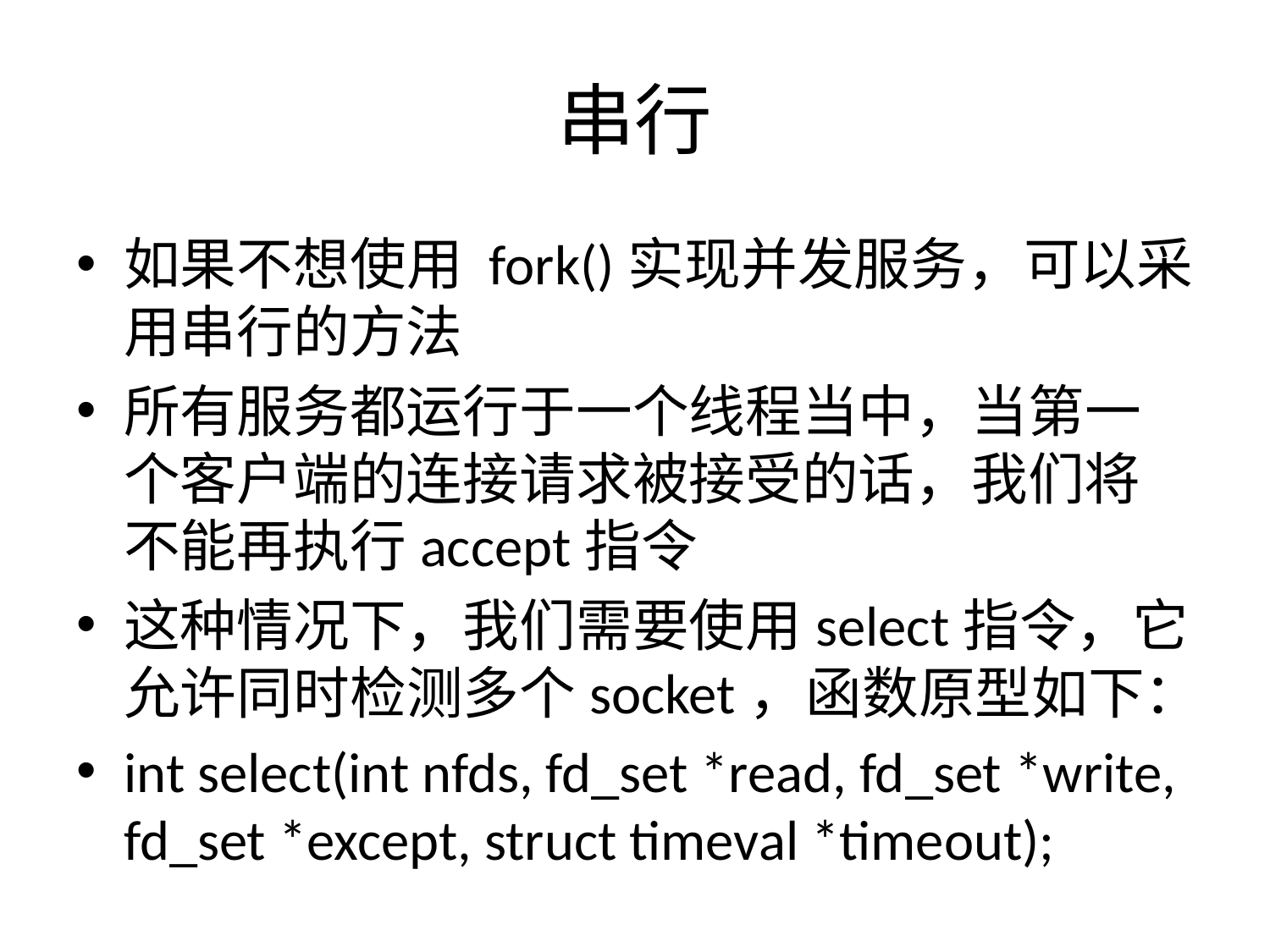

# 串行
如果不想使用 fork()实现并发服务，可以采用串行的方法
所有服务都运行于一个线程当中，当第一个客户端的连接请求被接受的话，我们将不能再执行accept指令
这种情况下，我们需要使用select指令，它允许同时检测多个socket，函数原型如下：
int select(int nfds, fd_set *read, fd_set *write, fd_set *except, struct timeval *timeout);